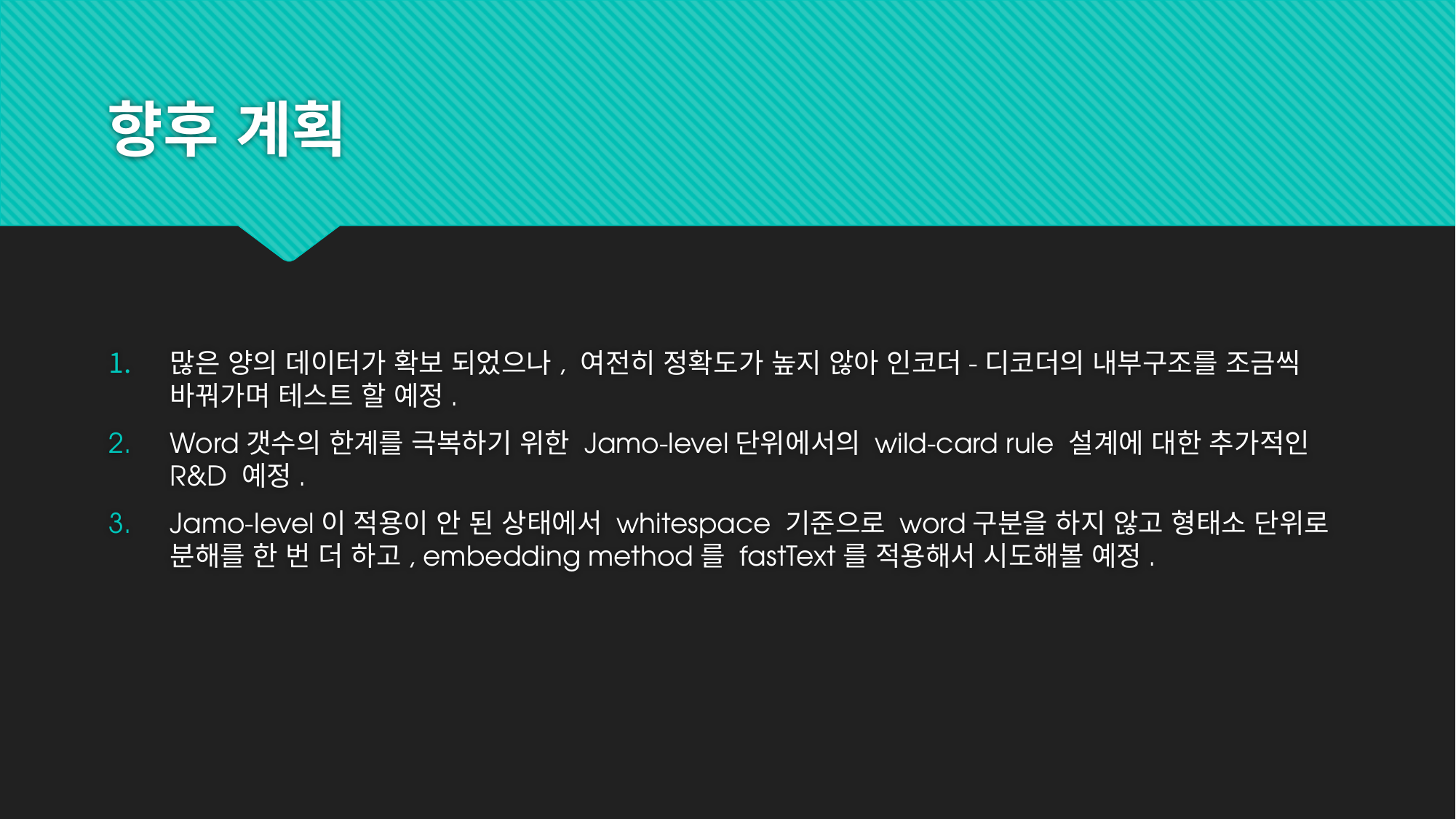

# 향후 계획
많은 양의 데이터가 확보 되었으나, 여전히 정확도가 높지 않아 인코더-디코더의 내부구조를 조금씩 바꿔가며 테스트 할 예정.
Word갯수의 한계를 극복하기 위한 Jamo-level단위에서의 wild-card rule 설계에 대한 추가적인 R&D 예정.
Jamo-level이 적용이 안 된 상태에서 whitespace 기준으로 word구분을 하지 않고 형태소 단위로 분해를 한 번 더 하고, embedding method를 fastText를 적용해서 시도해볼 예정.